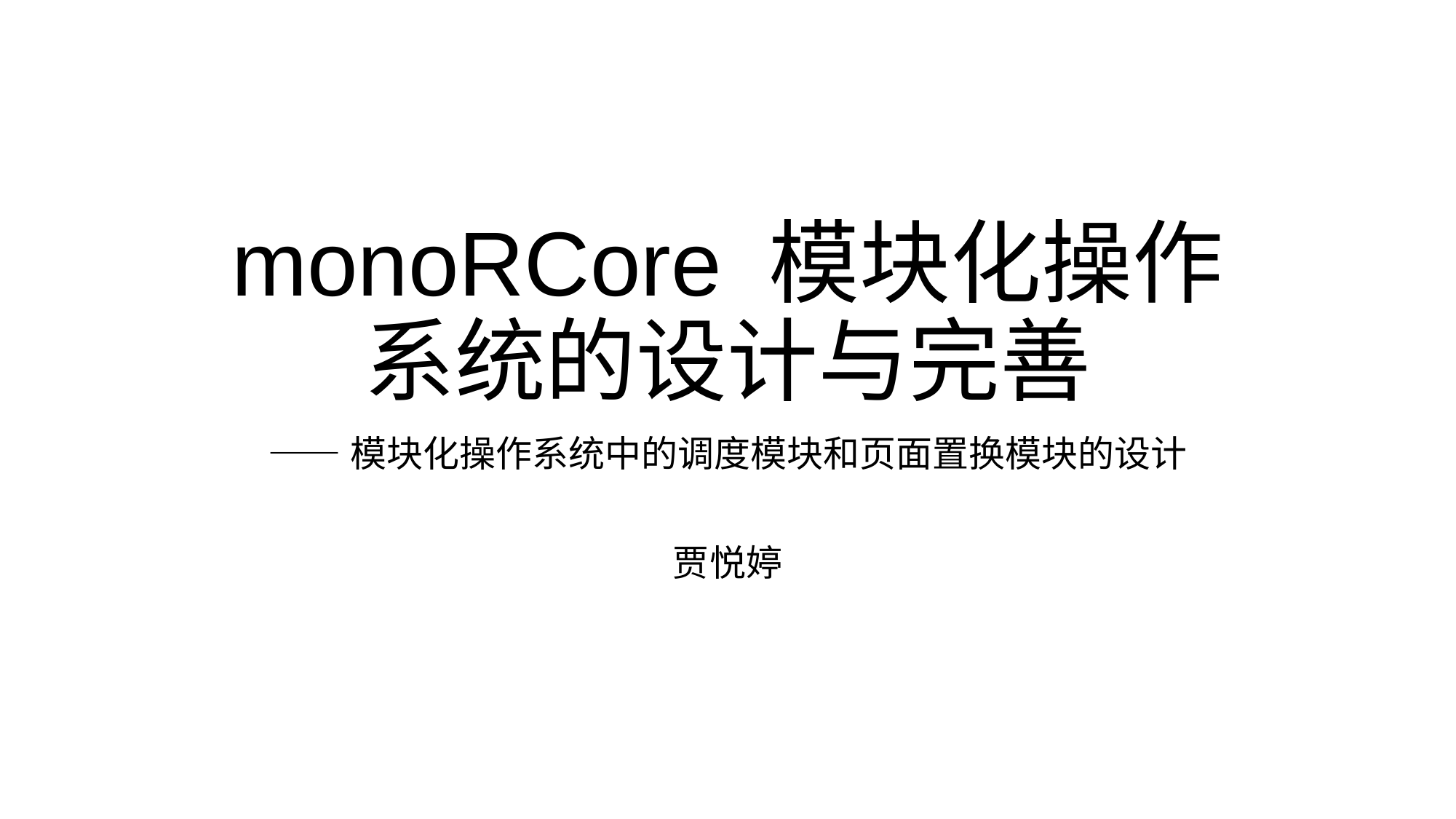

# monoRCore 模块化操作系统的设计与完善
——模块化操作系统中的调度模块和页面置换模块的设计

贾悦婷